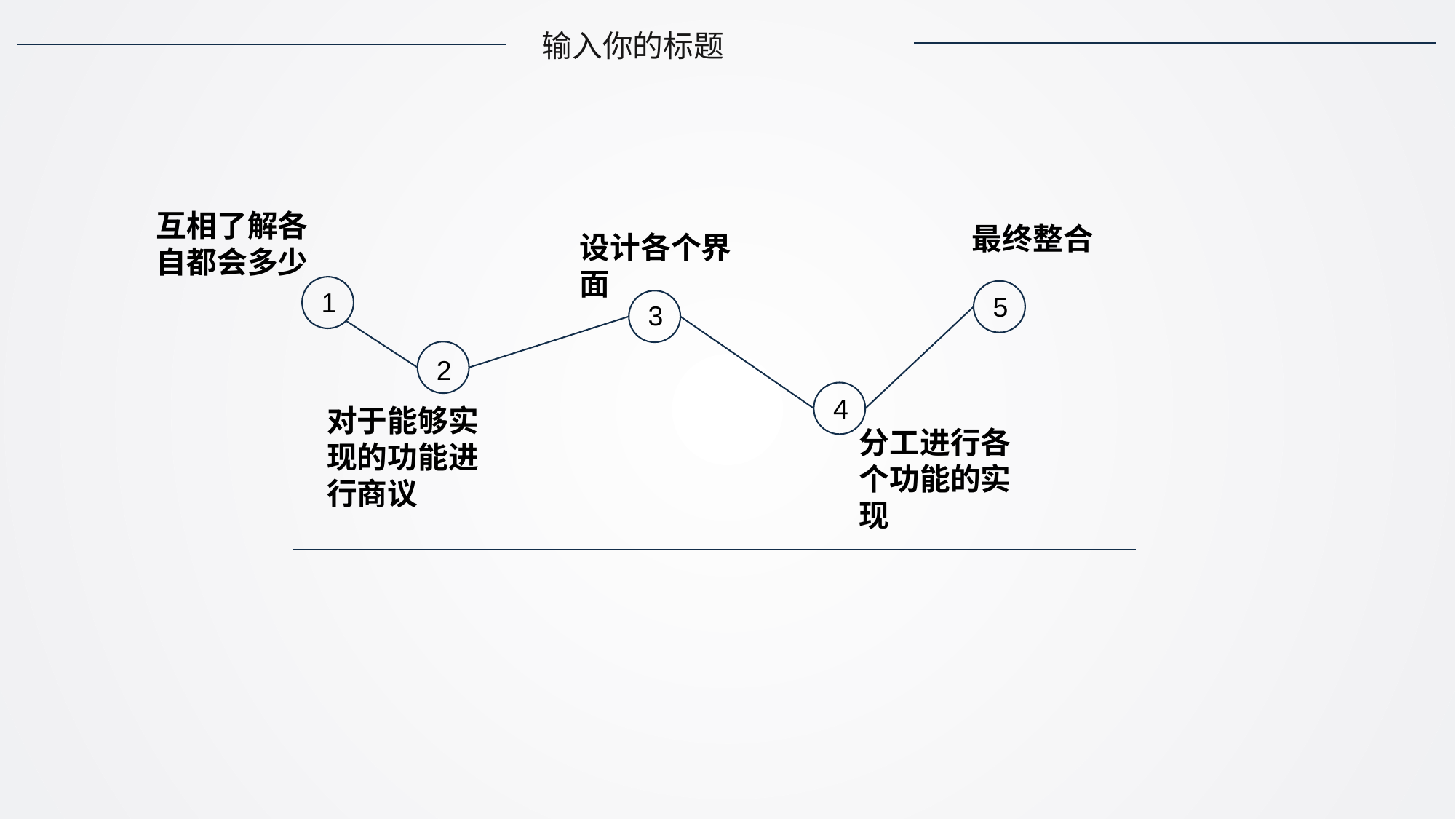

输入你的标题
互相了解各自都会多少
最终整合
设计各个界面

1

5

3

2

4
对于能够实现的功能进行商议
分工进行各个功能的实现